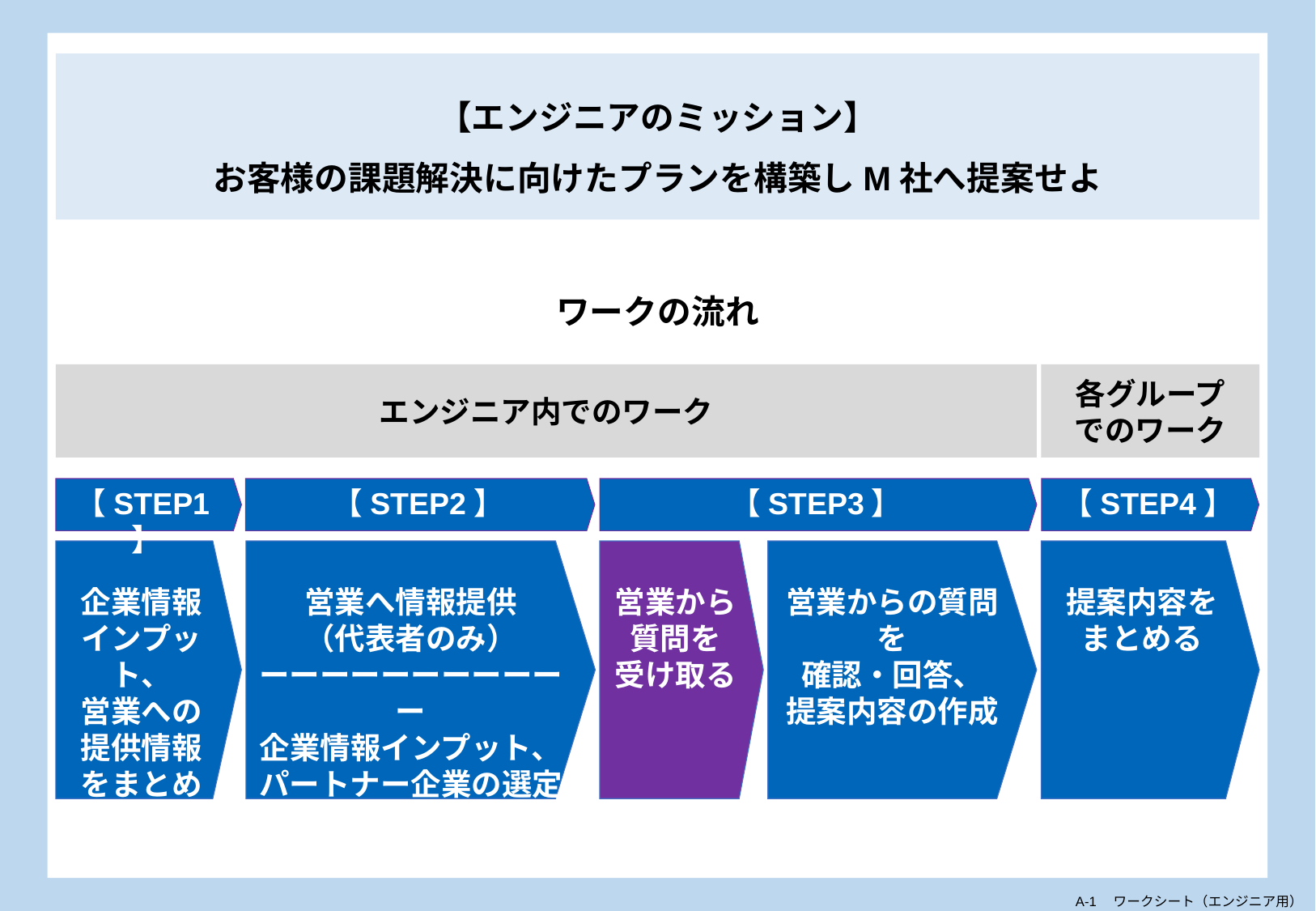

【エンジニアのミッション】
お客様の課題解決に向けたプランを構築しM社へ提案せよ
# ワークの流れ
エンジニア内でのワーク
各グループ
でのワーク
【STEP1】
【STEP2】
【STEP3】
【STEP4】

営業からの質問を
確認・回答、
提案内容の作成

提案内容を
まとめる

企業情報
インプット、
営業への
提供情報
をまとめる

営業へ情報提供
（代表者のみ）
ーーーーーーーーーーー
企業情報インプット、
パートナー企業の選定

営業から
質問を
受け取る